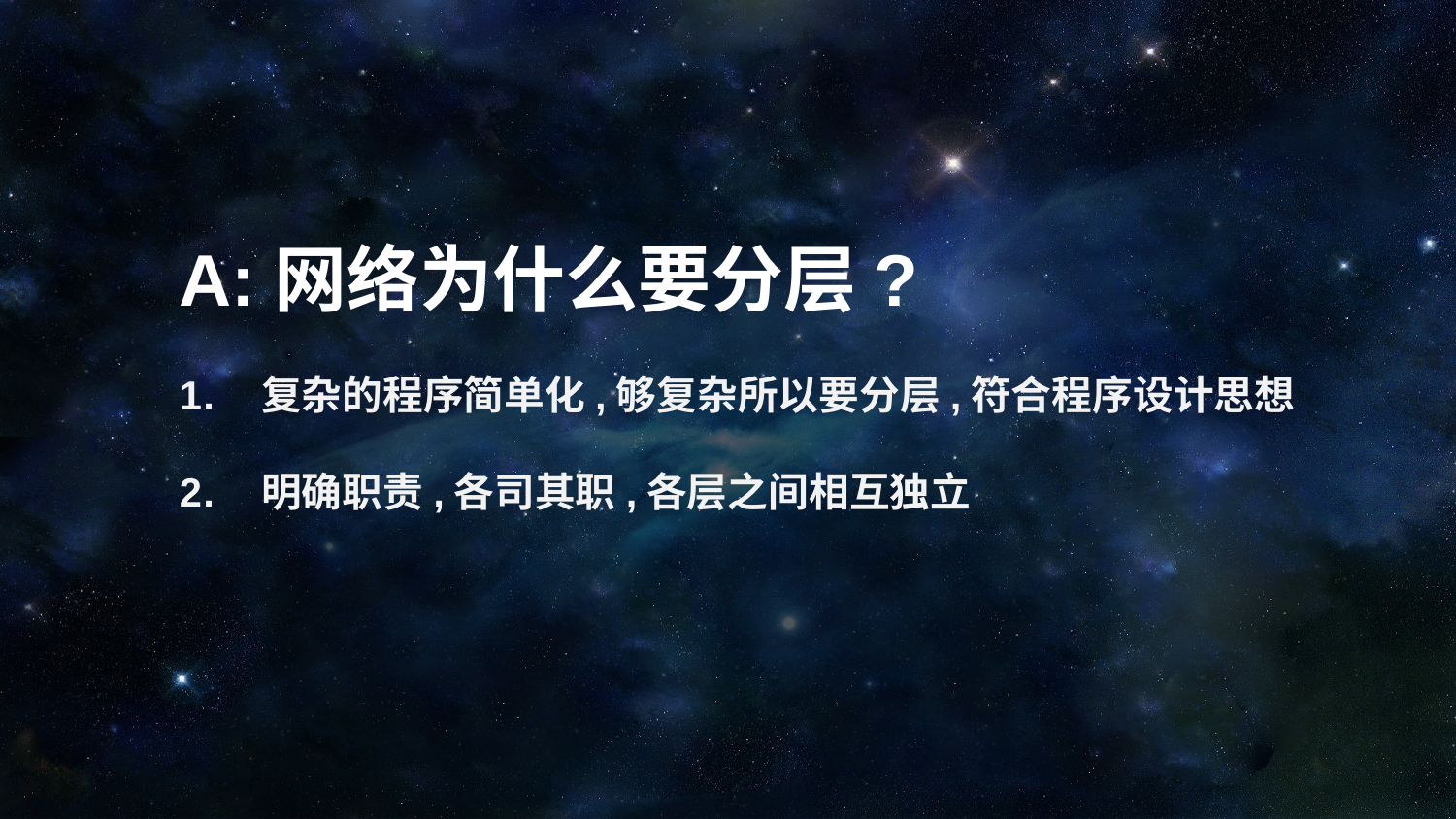

A:网络为什么要分层?
复杂的程序简单化,够复杂所以要分层,符合程序设计思想
明确职责,各司其职,各层之间相互独立